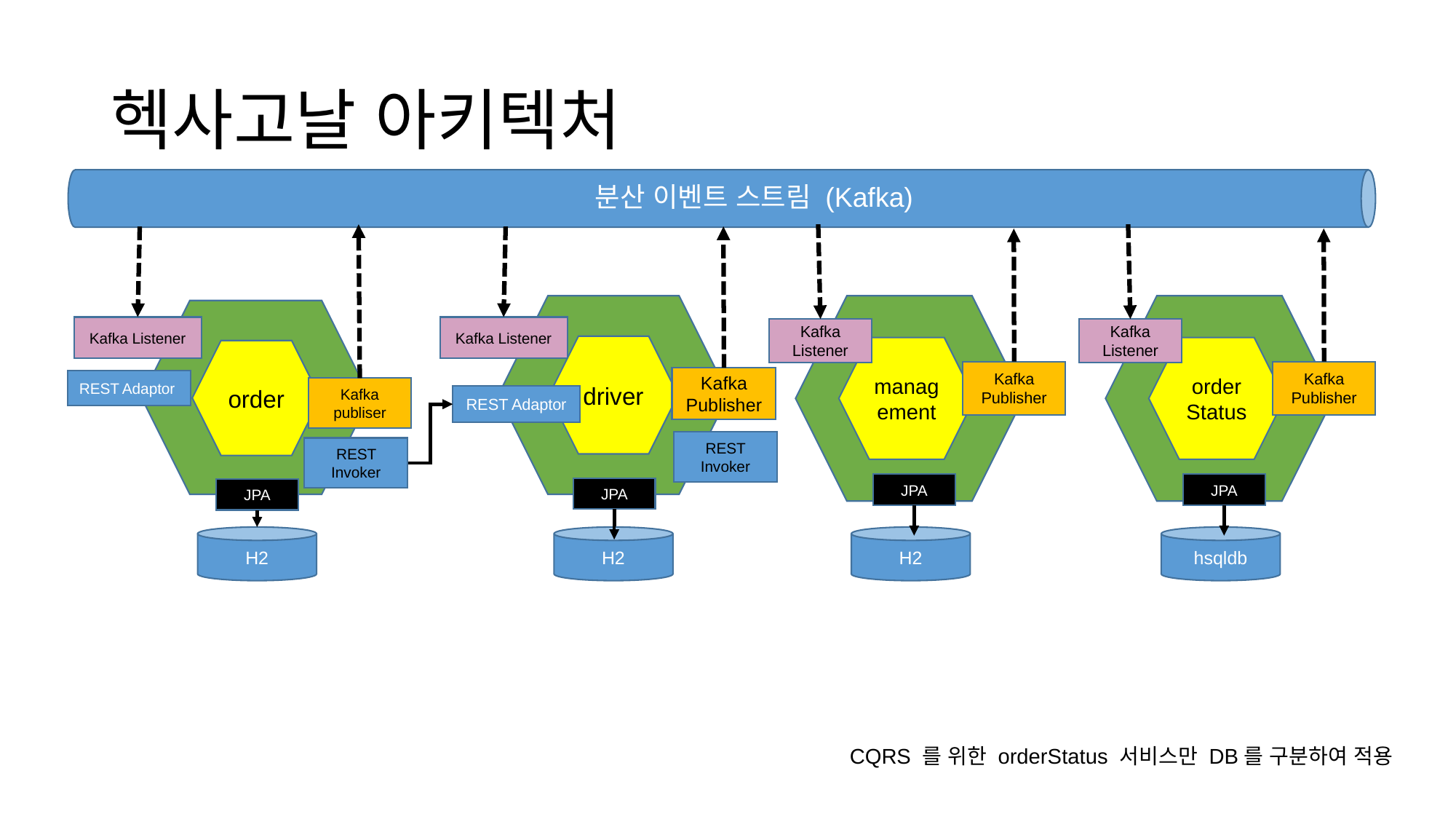

# 헥사고날 아키텍처
분산 이벤트 스트림 (Kafka)
pay
driver
Kafka Publisher
REST Adaptor
store
Kafka Listener
management
Kafka Publisher
store
Kafka Listener
order
Status
Kafka Publisher
app
Kafka Listener
Kafka Listener
order
REST Adaptor
Kafka publiser
REST Invoker
REST Invoker
JPA
JPA
JPA
JPA
H2
H2
H2
hsqldb
CQRS 를 위한 orderStatus 서비스만 DB를 구분하여 적용